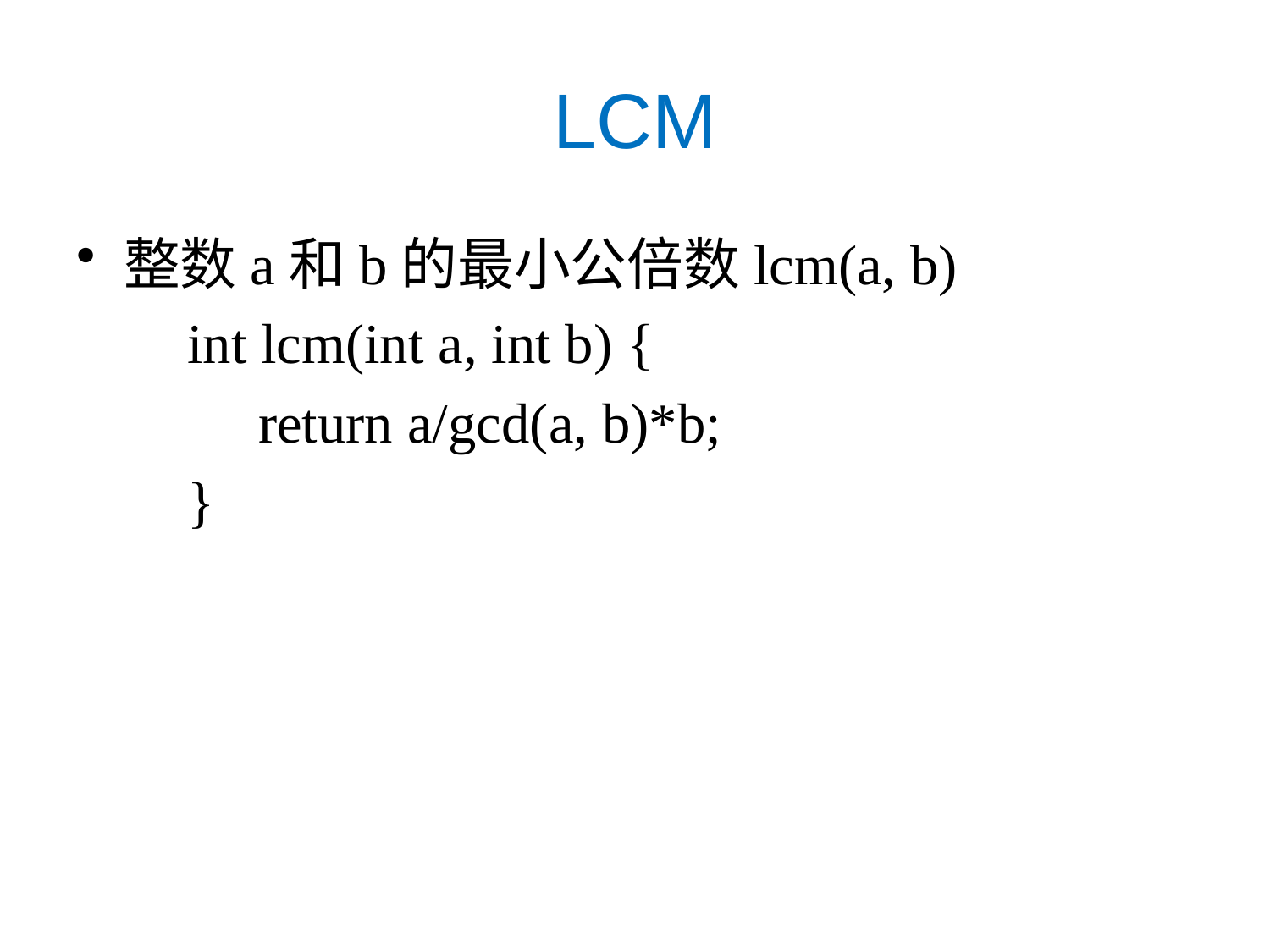

# LCM
整数a和b的最小公倍数lcm(a, b)
int lcm(int a, int b) {
     return a/gcd(a, b)*b;
}